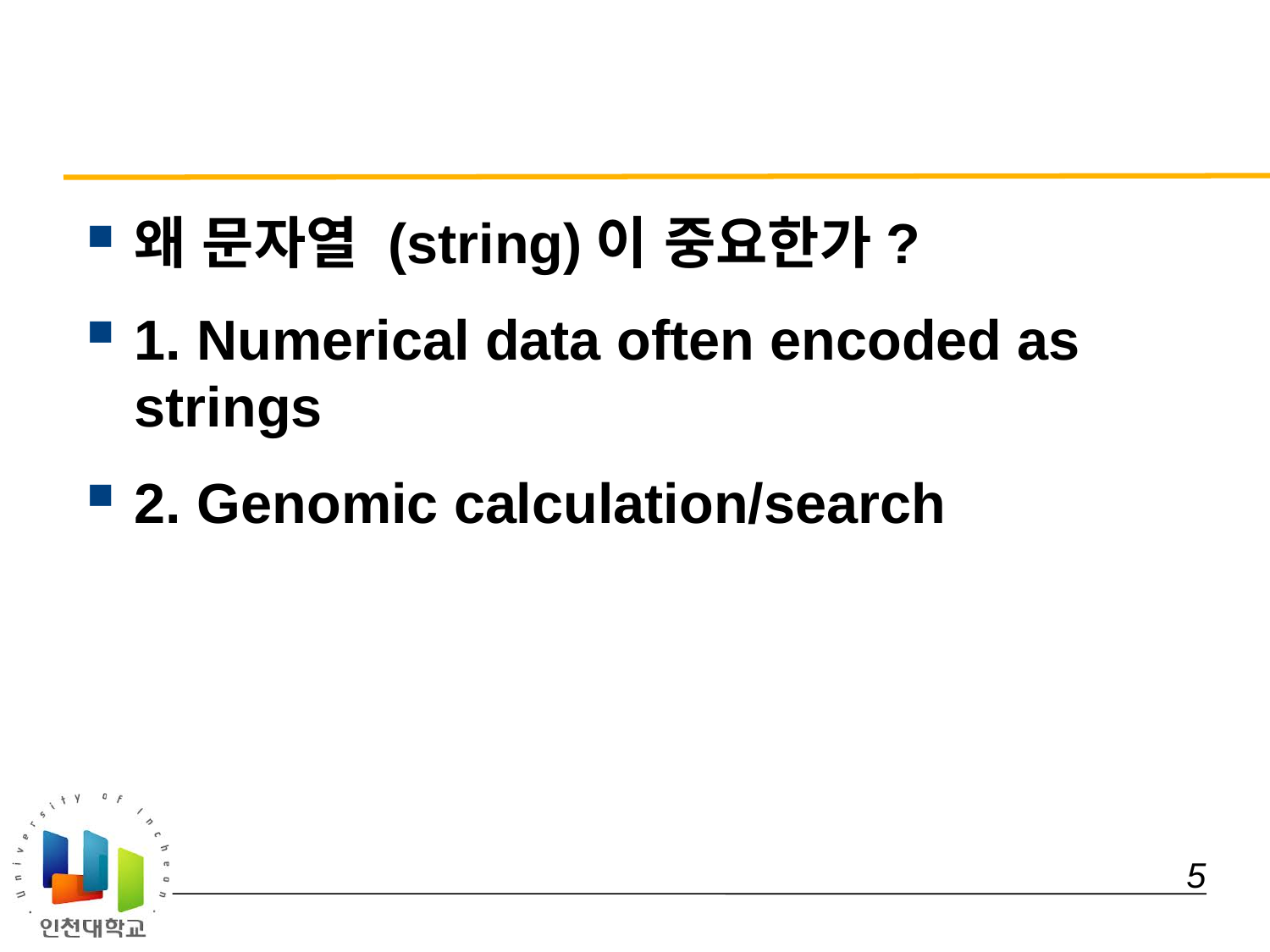

#
왜 문자열 (string)이 중요한가?
1. Numerical data often encoded as strings
2. Genomic calculation/search
 5